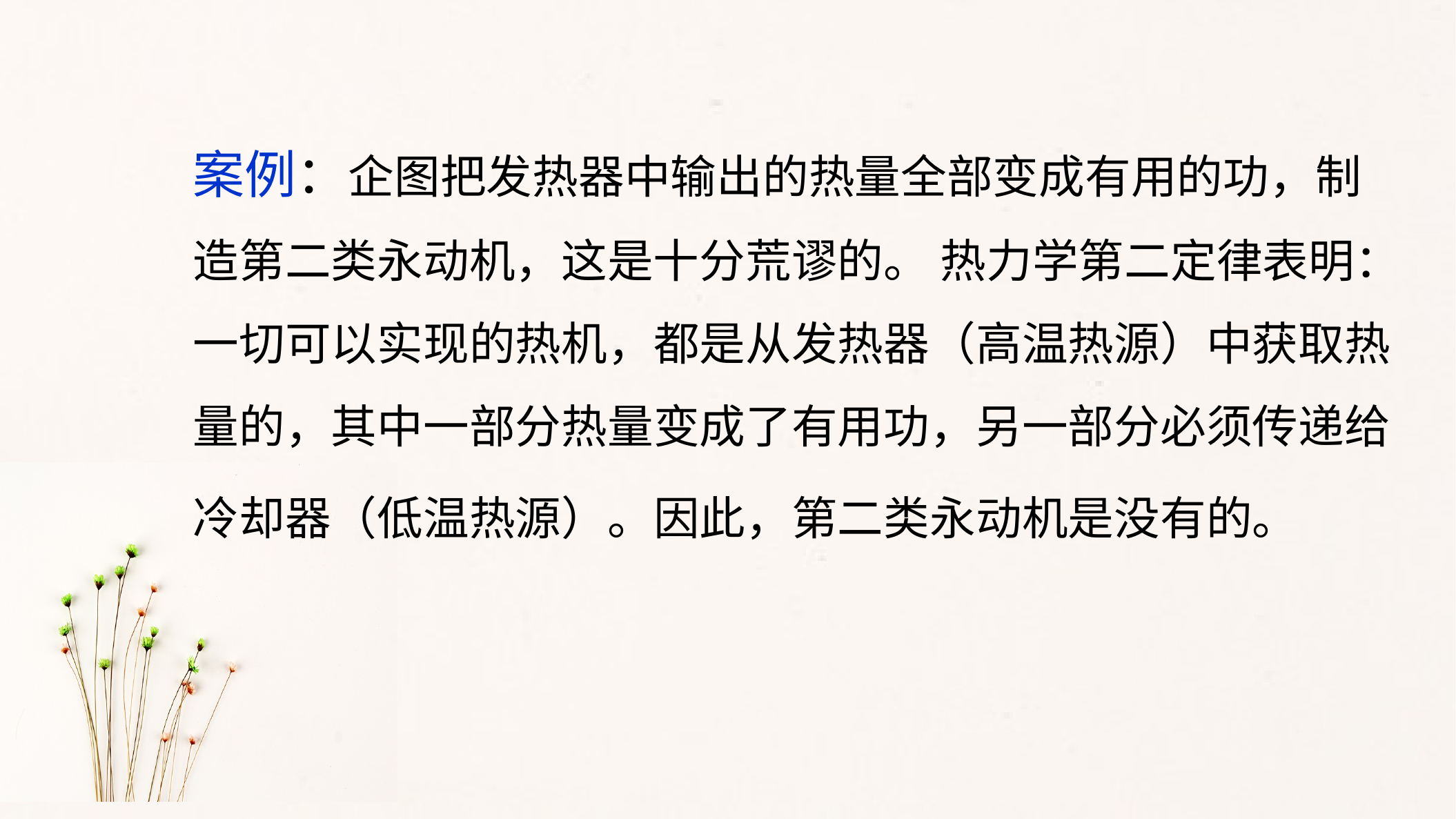

案例：企图把发热器中输出的热量全部变成有用的功，制造第二类永动机，这是十分荒谬的。 热力学第二定律表明：一切可以实现的热机，都是从发热器（高温热源）中获取热量的，其中一部分热量变成了有用功，另一部分必须传递给冷却器（低温热源）。因此，第二类永动机是没有的。